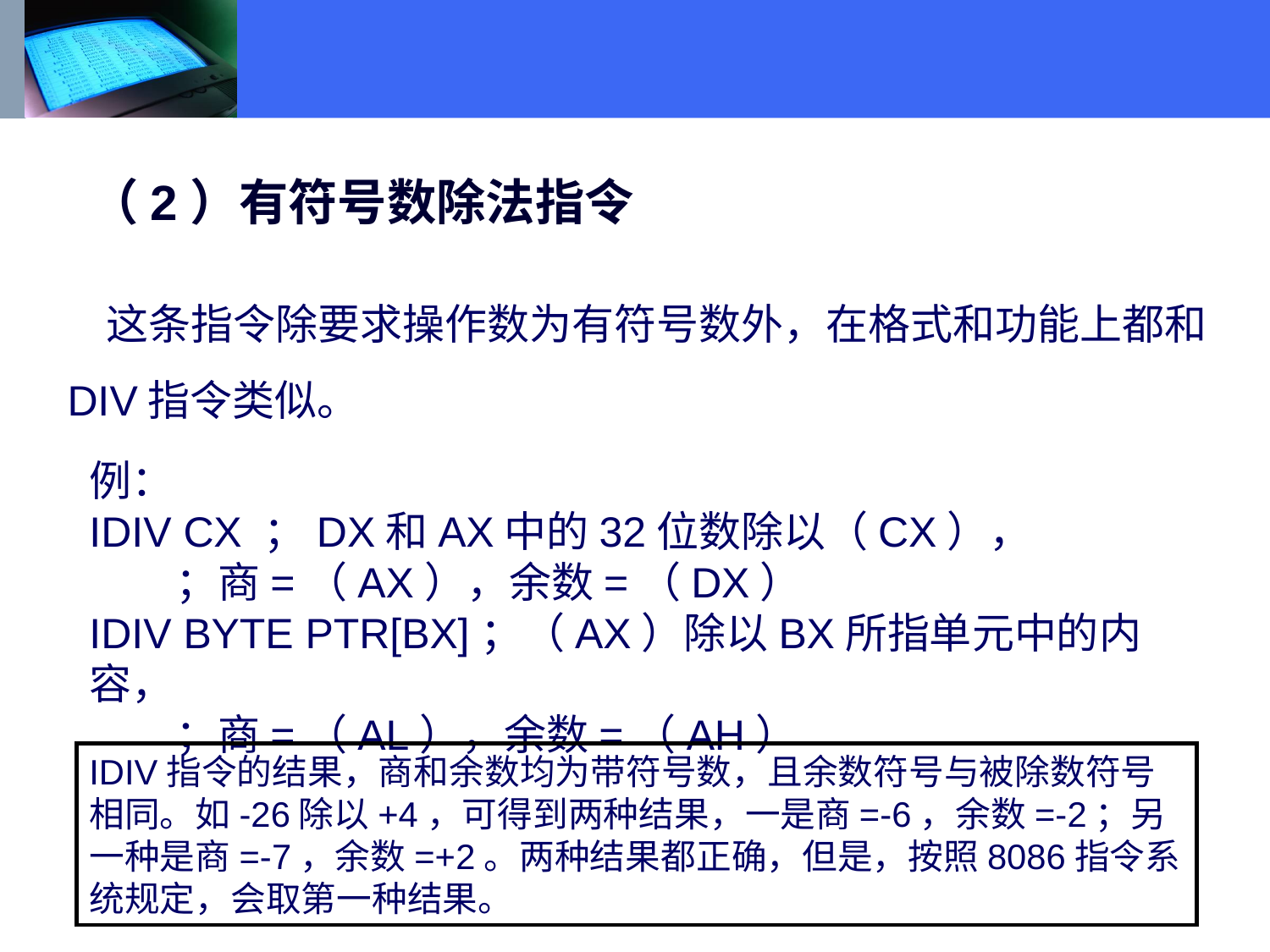

（2）有符号数除法指令
   这条指令除要求操作数为有符号数外，在格式和功能上都和DIV指令类似。
例：
IDIV CX ；DX和AX中的32位数除以（CX），
        ；商=（AX），余数=（DX）
IDIV BYTE PTR[BX]；（AX）除以BX所指单元中的内容，
        ；商=（AL），余数=（AH）
IDIV指令的结果，商和余数均为带符号数，且余数符号与被除数符号相同。如-26除以+4，可得到两种结果，一是商=-6，余数=-2；另一种是商=-7，余数=+2。两种结果都正确，但是，按照8086指令系统规定，会取第一种结果。